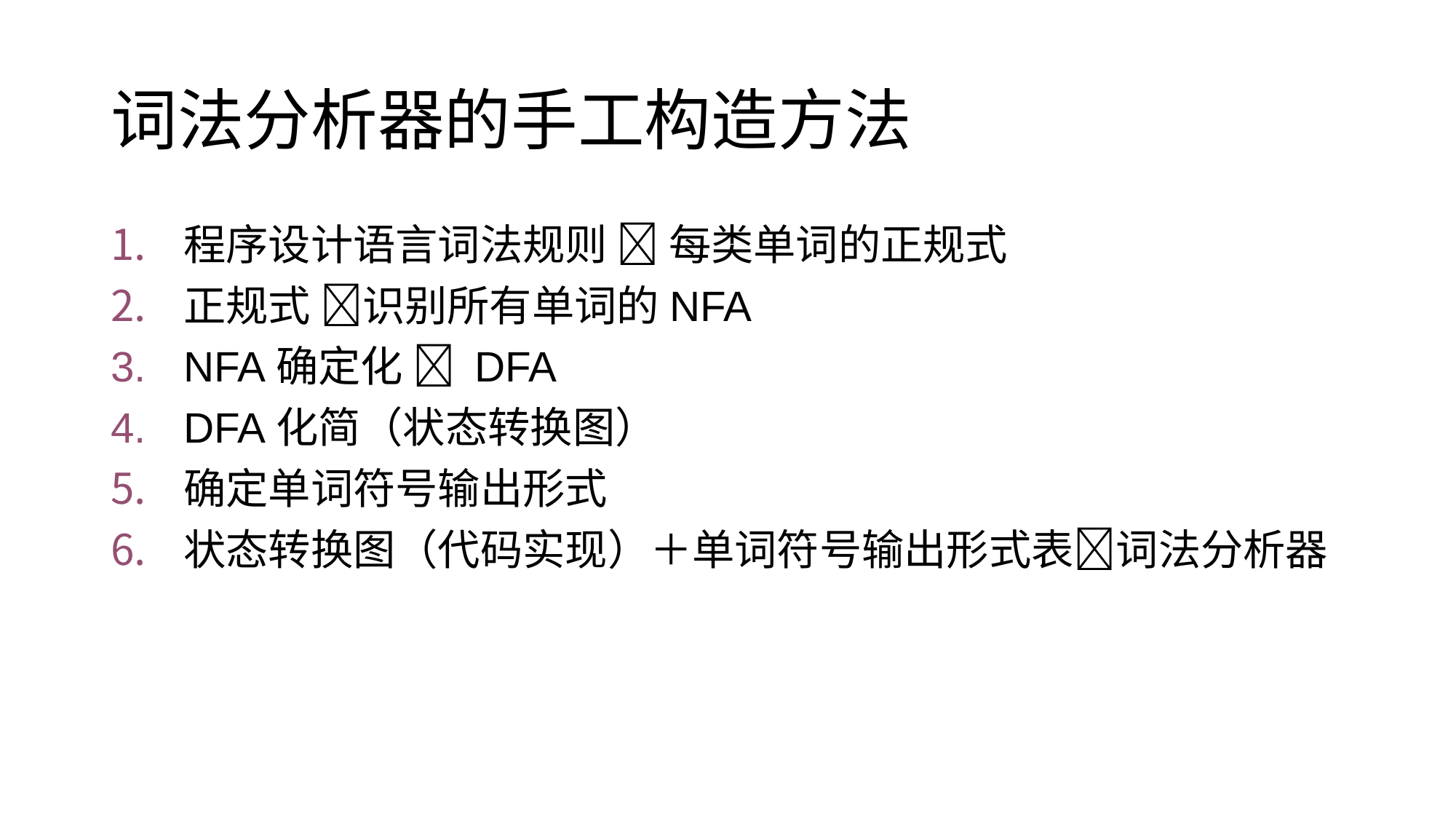

# 词法分析器的手工构造方法
程序设计语言词法规则 ⇒ 每类单词的正规式
正规式 ⇒识别所有单词的NFA
NFA确定化 ⇒ DFA
DFA化简（状态转换图）
确定单词符号输出形式
状态转换图（代码实现）＋单词符号输出形式表⇒词法分析器